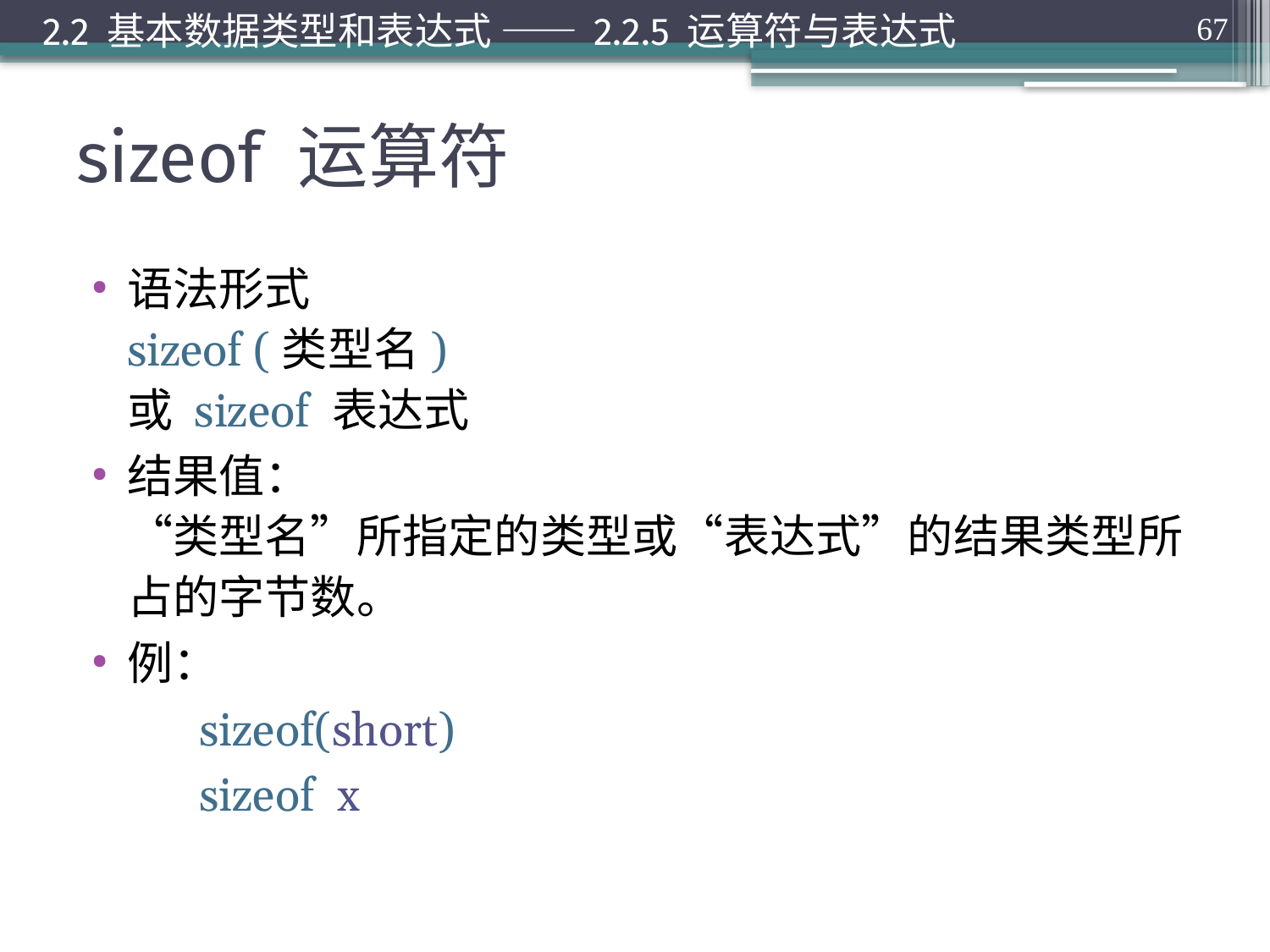

2.2 基本数据类型和表达式 —— 2.2.5 运算符与表达式
67
# sizeof 运算符
语法形式
sizeof (类型名)
或 sizeof 表达式
结果值：
“类型名”所指定的类型或“表达式”的结果类型所占的字节数。
例：
sizeof(short)
sizeof  x